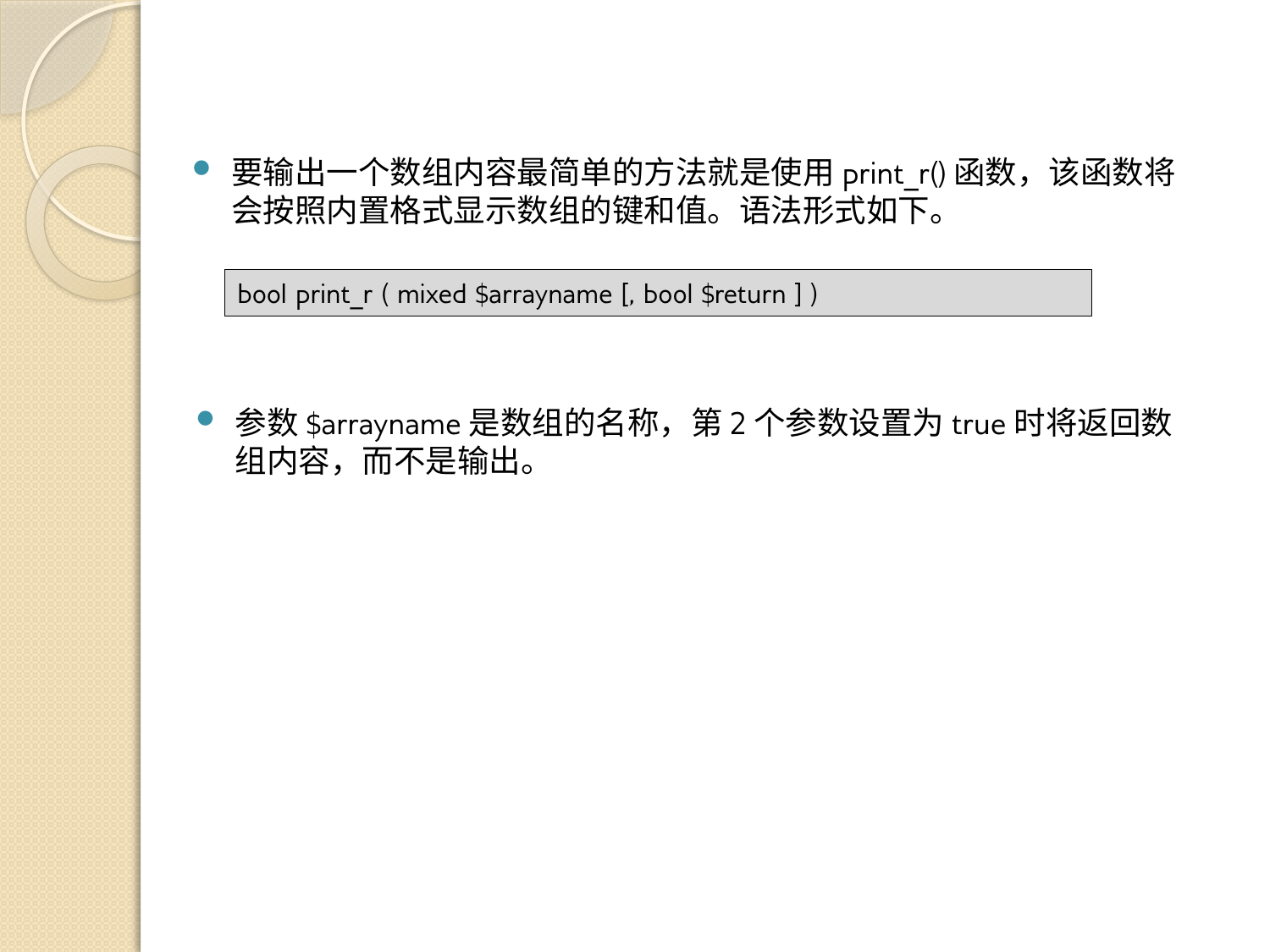

要输出一个数组内容最简单的方法就是使用print_r()函数，该函数将会按照内置格式显示数组的键和值。语法形式如下。
bool print_r ( mixed $arrayname [, bool $return ] )
参数$arrayname是数组的名称，第2个参数设置为true时将返回数组内容，而不是输出。